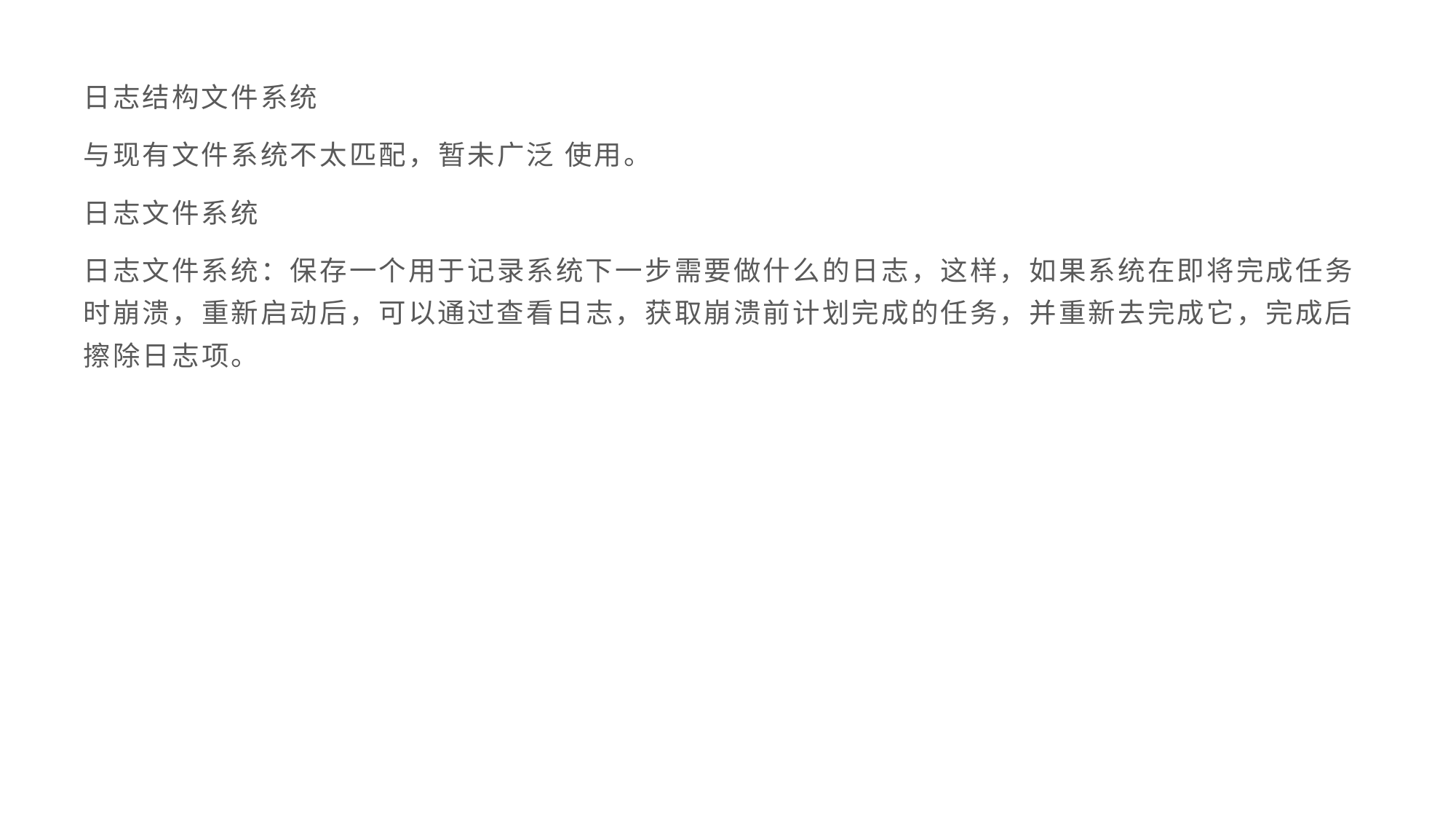

日志结构文件系统
与现有文件系统不太匹配，暂未广泛 使用。
日志文件系统
日志文件系统：保存一个用于记录系统下一步需要做什么的日志，这样，如果系统在即将完成任务时崩溃，重新启动后，可以通过查看日志，获取崩溃前计划完成的任务，并重新去完成它，完成后擦除日志项。